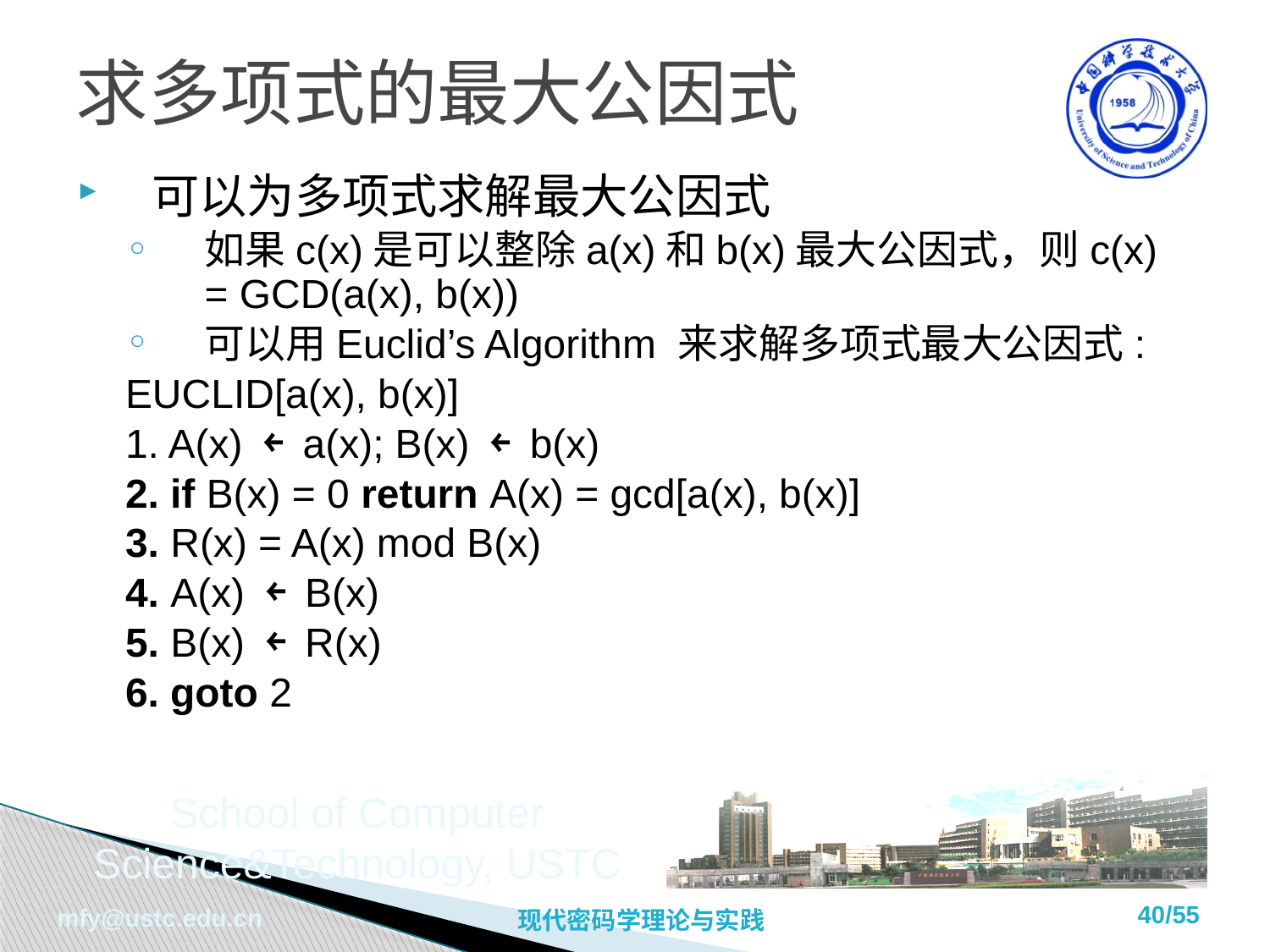

# 求多项式的最大公因式
可以为多项式求解最大公因式
如果c(x)是可以整除a(x)和b(x)最大公因式，则c(x) = GCD(a(x), b(x))
可以用Euclid’s Algorithm 来求解多项式最大公因式:
EUCLID[a(x), b(x)]
1. A(x) ￩ a(x); B(x) ￩ b(x)
2. if B(x) = 0 return A(x) = gcd[a(x), b(x)]
3. R(x) = A(x) mod B(x)
4. A(x) ￩ B(x)
5. B(x) ￩ R(x)
6. goto 2